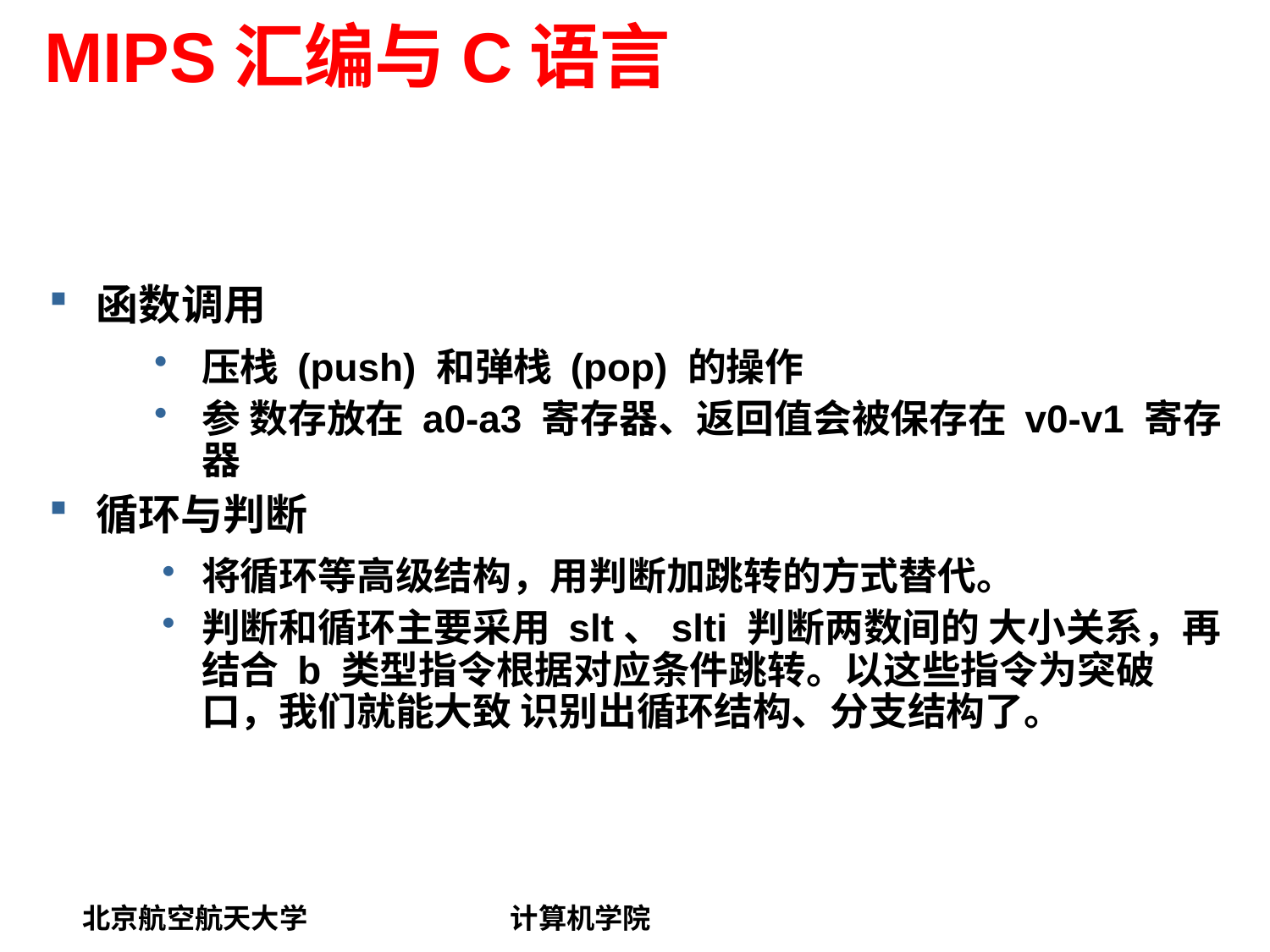

# MIPS汇编与C语言
函数调用
压栈 (push) 和弹栈 (pop) 的操作
参 数存放在 a0-a3 寄存器、返回值会被保存在 v0-v1 寄存器
循环与判断
将循环等高级结构，用判断加跳转的方式替代。
判断和循环主要采用 slt、slti 判断两数间的 大小关系，再结合 b 类型指令根据对应条件跳转。以这些指令为突破口，我们就能大致 识别出循环结构、分支结构了。